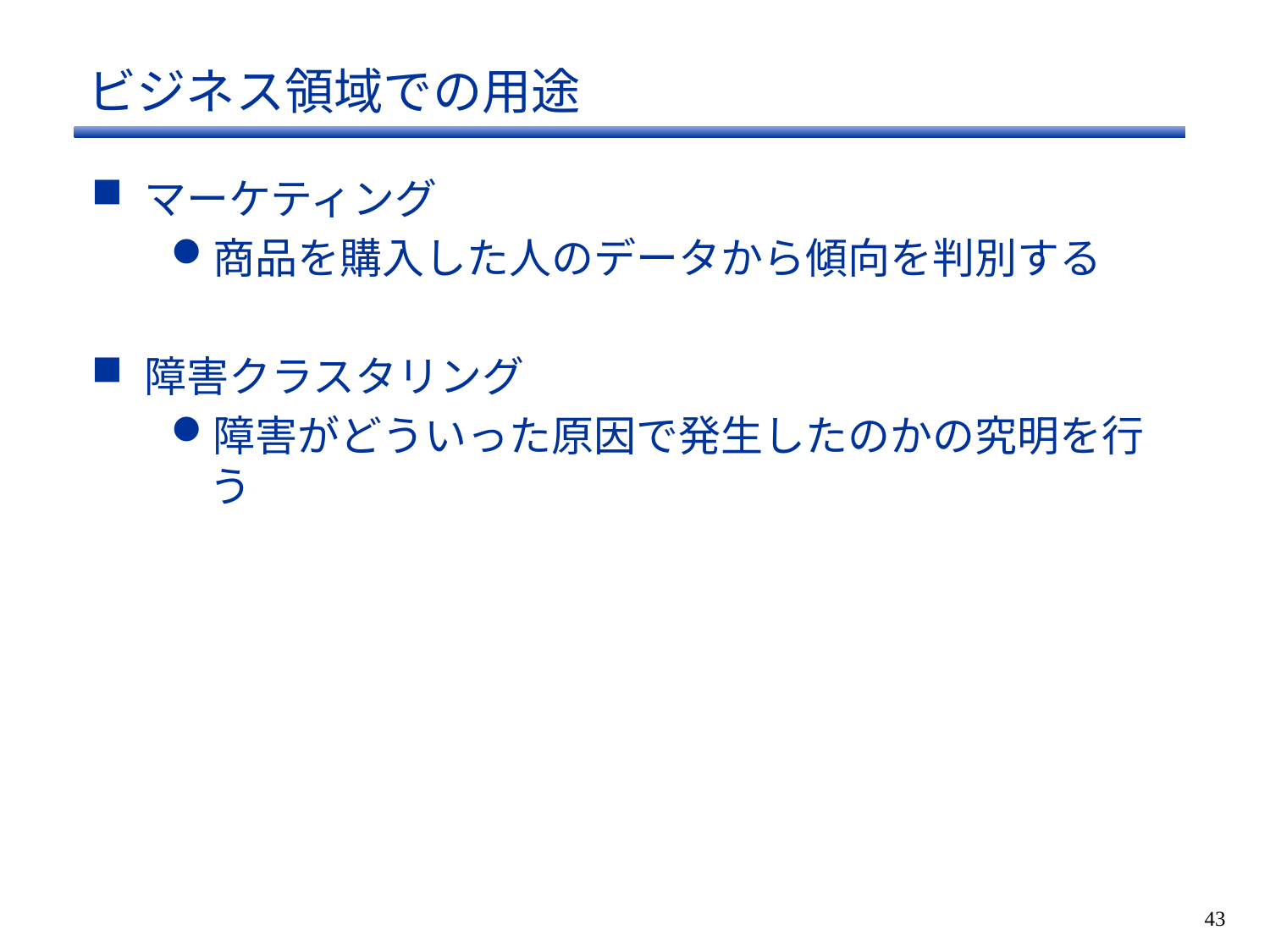

# ビジネス領域での用途
マーケティング
商品を購入した人のデータから傾向を判別する

障害クラスタリング
障害がどういった原因で発生したのかの究明を行う